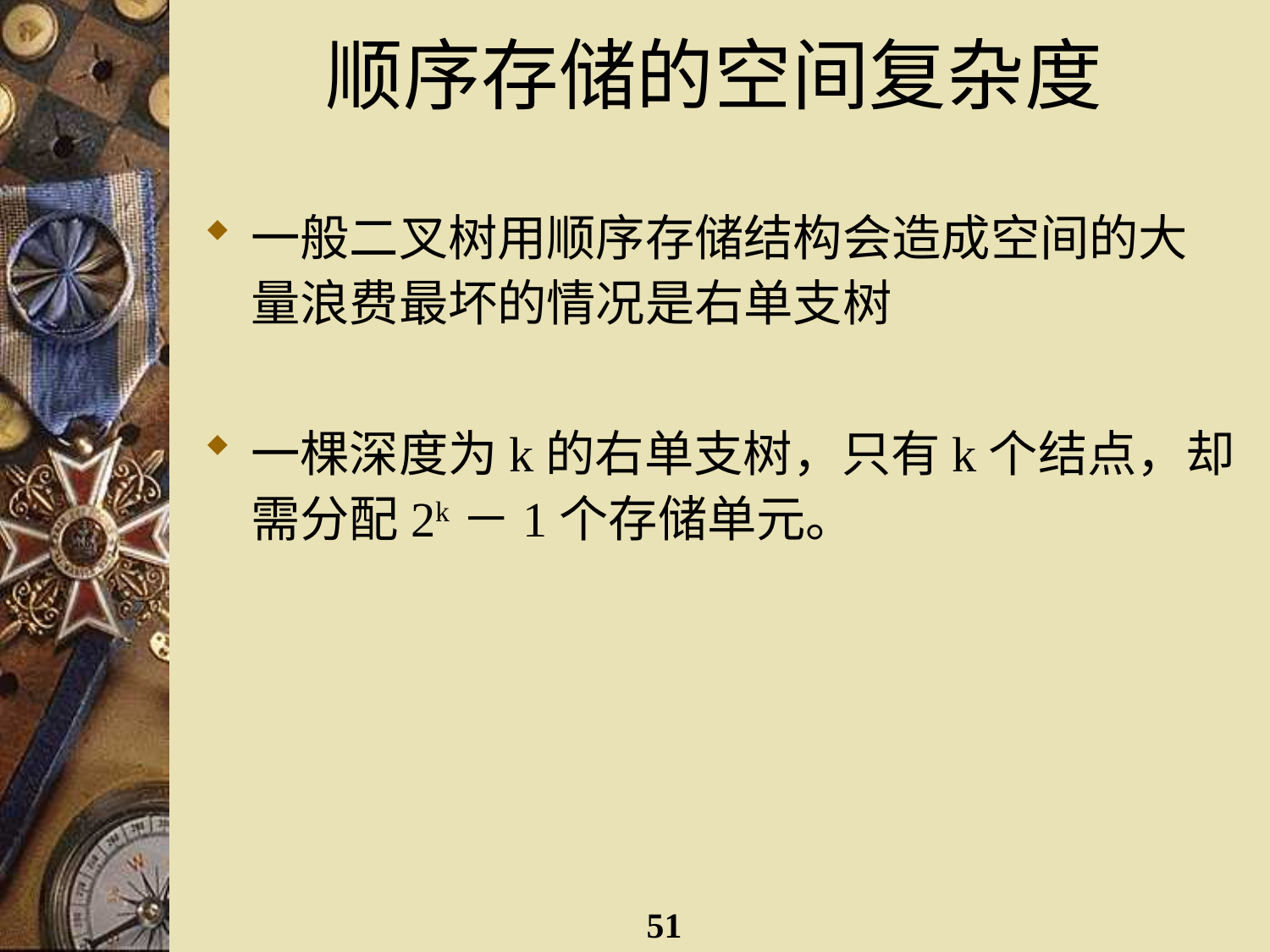

# 顺序存储的空间复杂度
一般二叉树用顺序存储结构会造成空间的大量浪费最坏的情况是右单支树

一棵深度为k的右单支树，只有k个结点，却需分配2k－1个存储单元。